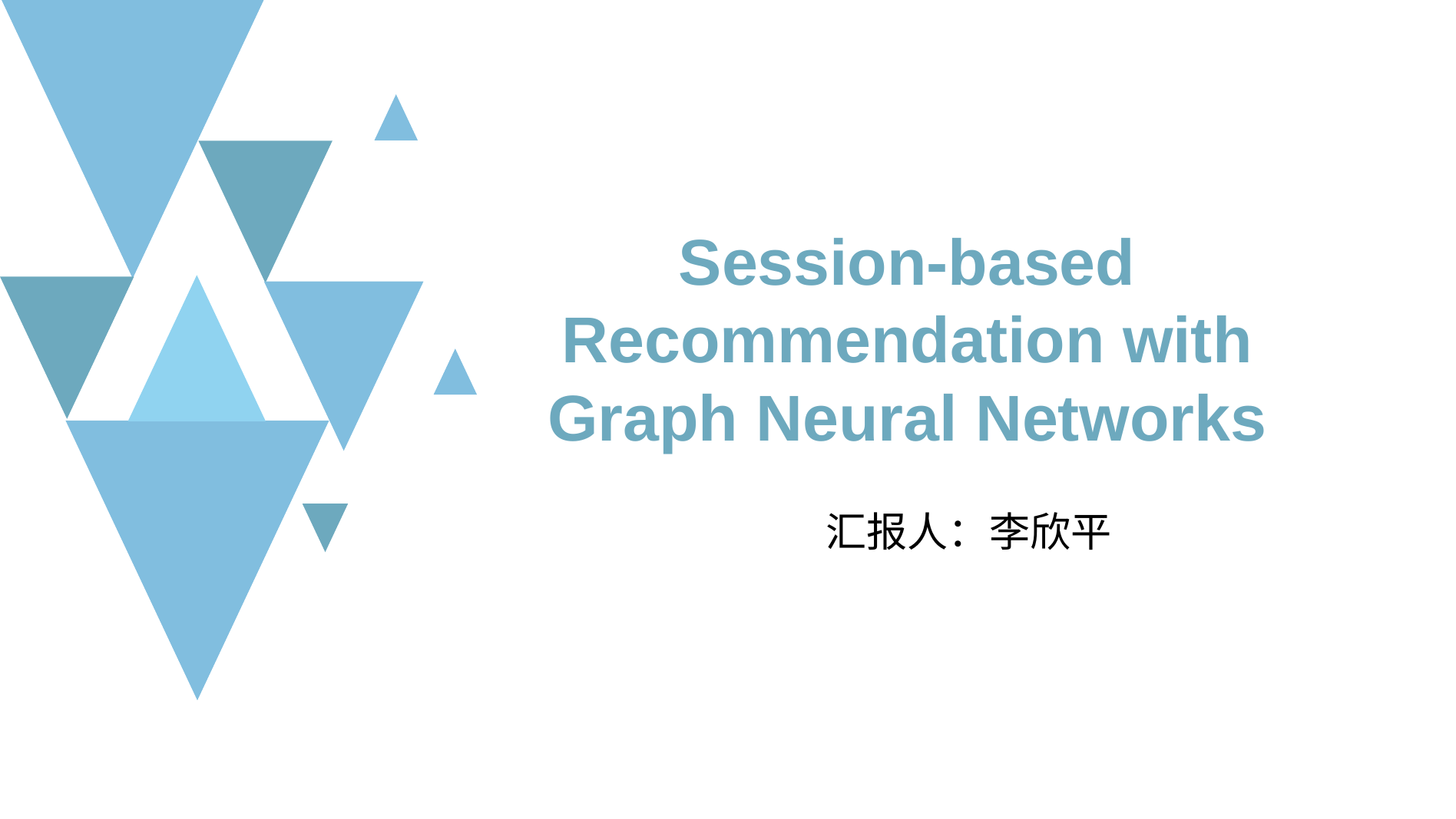

Session-based Recommendation with Graph Neural Networks

汇报人：李欣平